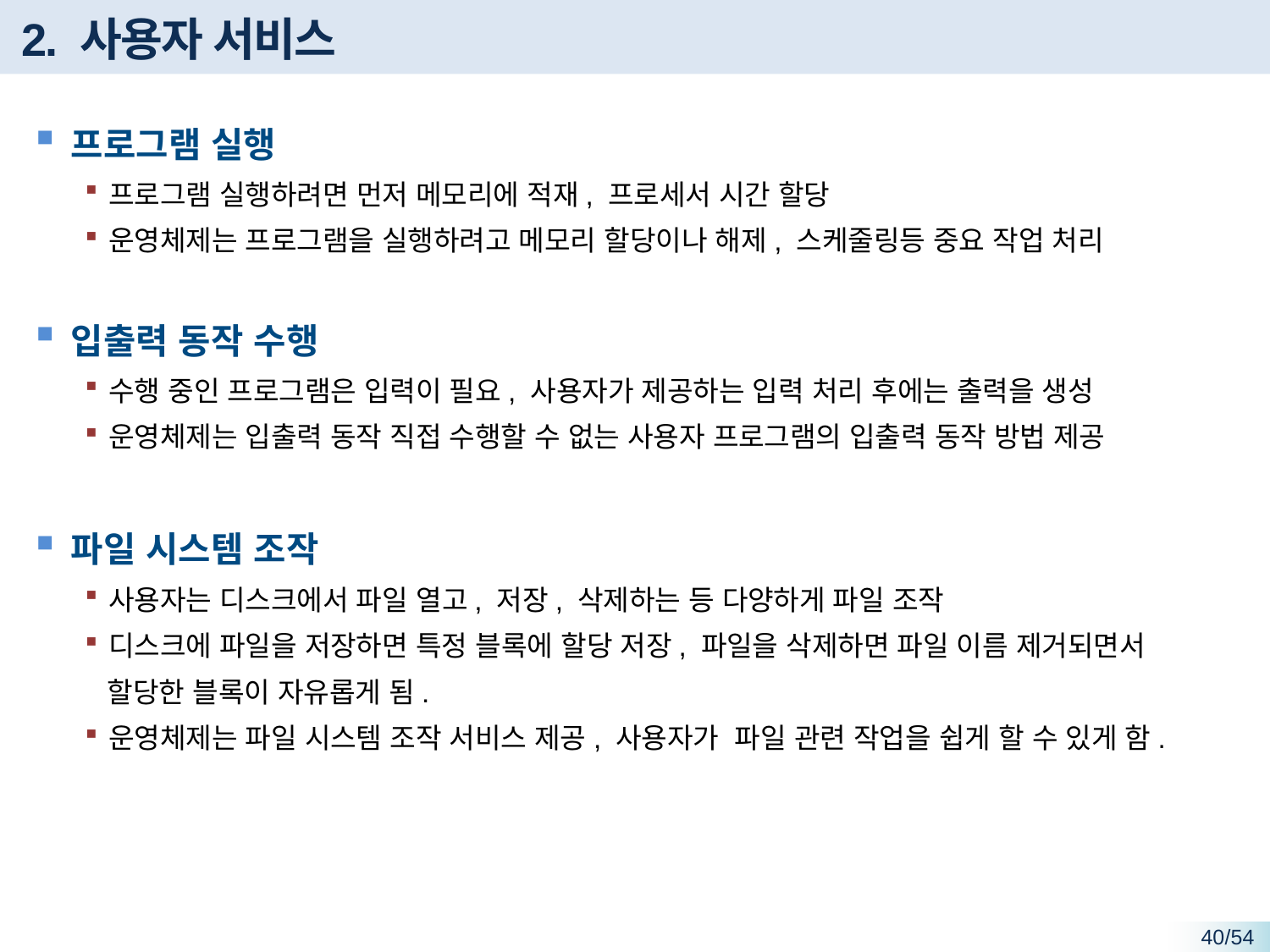

# 2. 사용자 서비스
프로그램 실행
프로그램 실행하려면 먼저 메모리에 적재, 프로세서 시간 할당
운영체제는 프로그램을 실행하려고 메모리 할당이나 해제, 스케줄링등 중요 작업 처리

입출력 동작 수행
수행 중인 프로그램은 입력이 필요, 사용자가 제공하는 입력 처리 후에는 출력을 생성
운영체제는 입출력 동작 직접 수행할 수 없는 사용자 프로그램의 입출력 동작 방법 제공

파일 시스템 조작
사용자는 디스크에서 파일 열고, 저장, 삭제하는 등 다양하게 파일 조작
디스크에 파일을 저장하면 특정 블록에 할당 저장, 파일을 삭제하면 파일 이름 제거되면서
  할당한 블록이 자유롭게 됨.
운영체제는 파일 시스템 조작 서비스 제공, 사용자가  파일 관련 작업을 쉽게 할 수 있게 함.